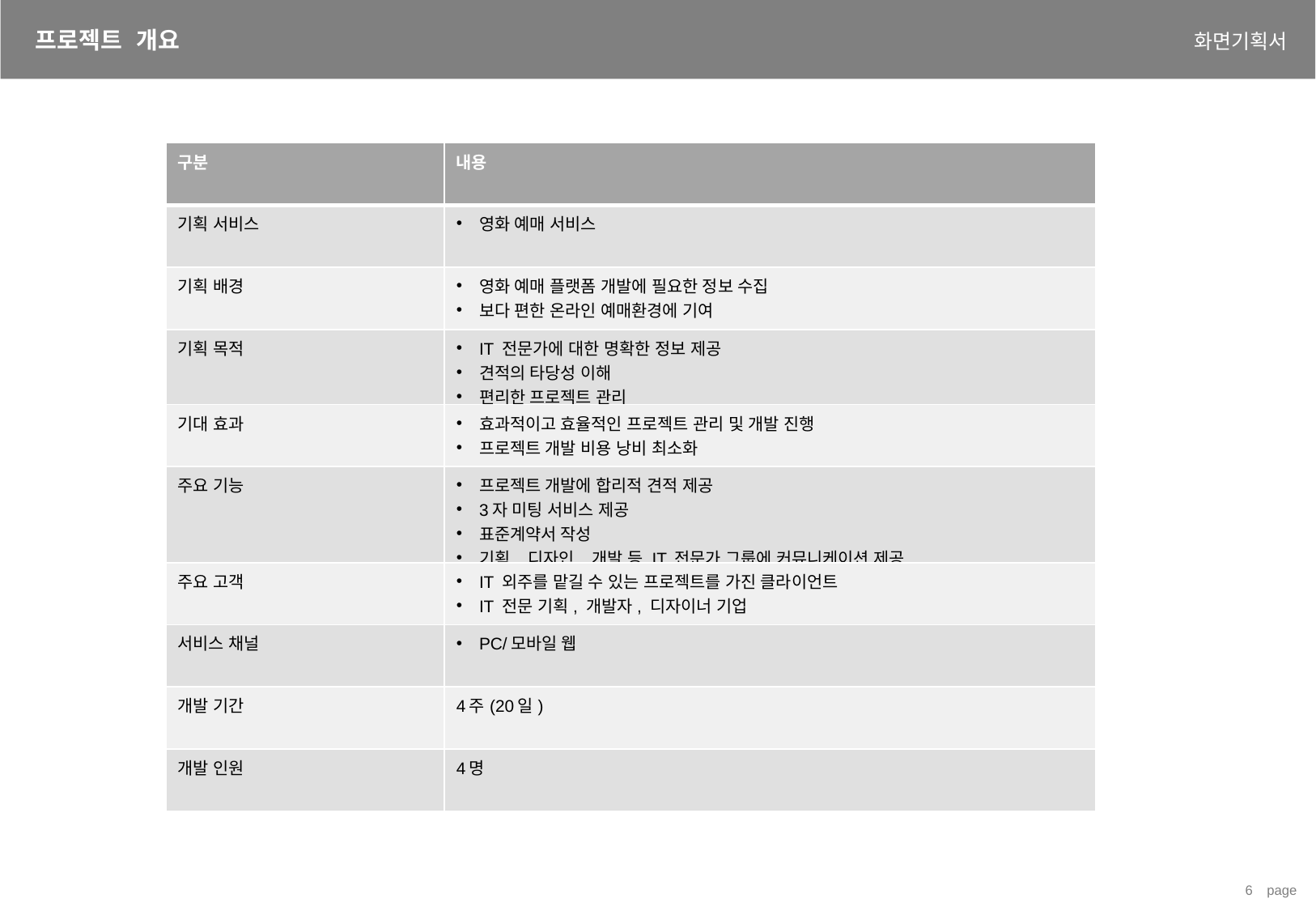

프로젝트  개요
| 구분 | 내용 |
| --- | --- |
| 기획 서비스 | 영화 예매 서비스 |
| 기획 배경 | 영화 예매 플랫폼 개발에 필요한 정보 수집 보다 편한 온라인 예매환경에 기여 |
| 기획 목적 | IT 전문가에 대한 명확한 정보 제공 견적의 타당성 이해 편리한 프로젝트 관리 |
| 기대 효과 | 효과적이고 효율적인 프로젝트 관리 및 개발 진행 프로젝트 개발 비용 낭비 최소화 |
| 주요 기능 | 프로젝트 개발에 합리적 견적 제공 3자 미팅 서비스 제공 표준계약서 작성 기획, 디자인, 개발 등 IT 전문가 그룹에 커뮤니케이션 제공 |
| 주요 고객 | IT 외주를 맡길 수 있는 프로젝트를 가진 클라이언트 IT 전문 기획, 개발자, 디자이너 기업 |
| 서비스 채널 | PC/모바일 웹 |
| 개발 기간 | 4주(20일) |
| 개발 인원 | 4명 |